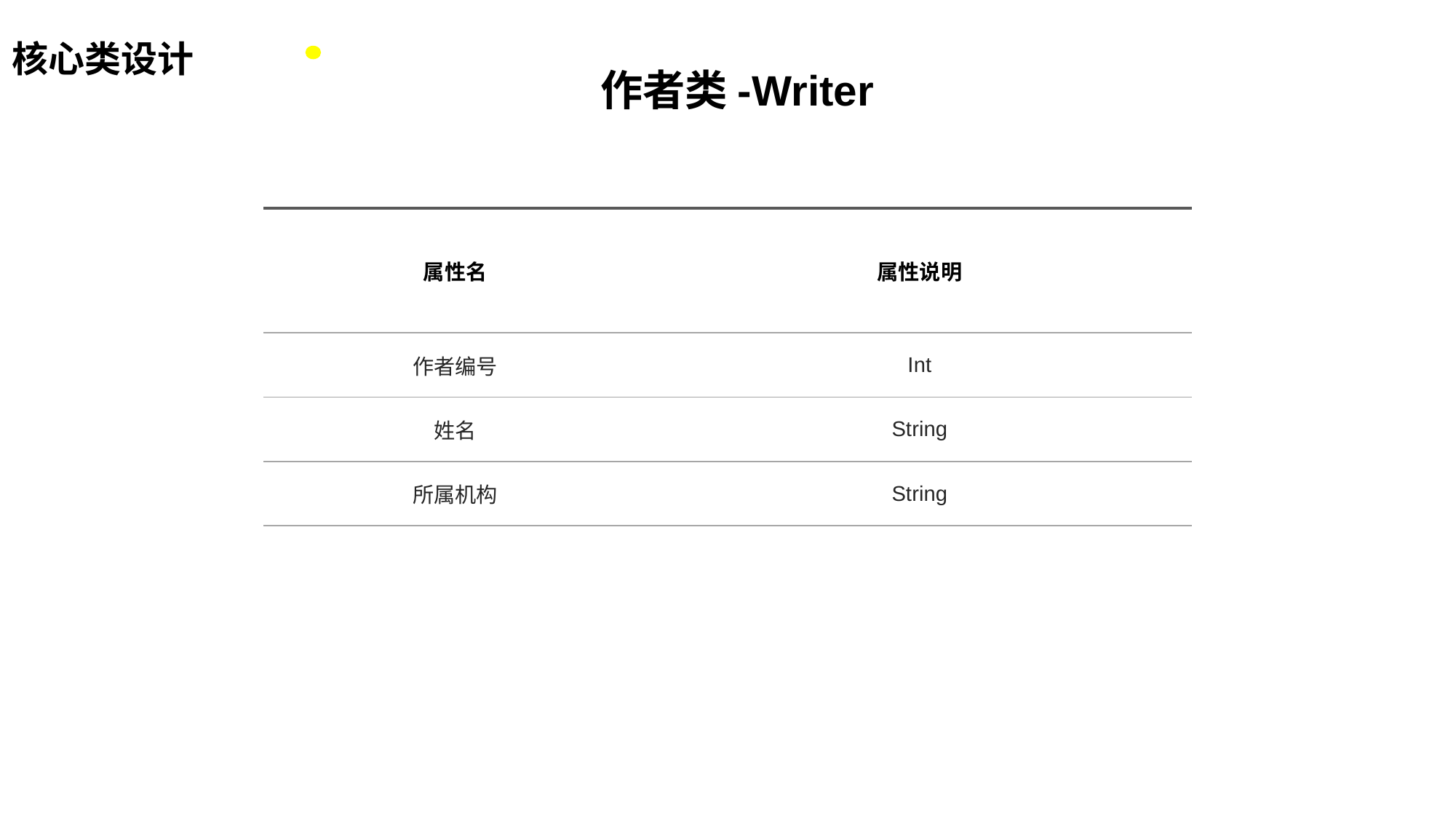

核心类设计

作者类-Writer
| 属性名 | 属性说明 |
| --- | --- |
| 作者编号 | Int |
| 姓名 | String |
| 所属机构 | String |